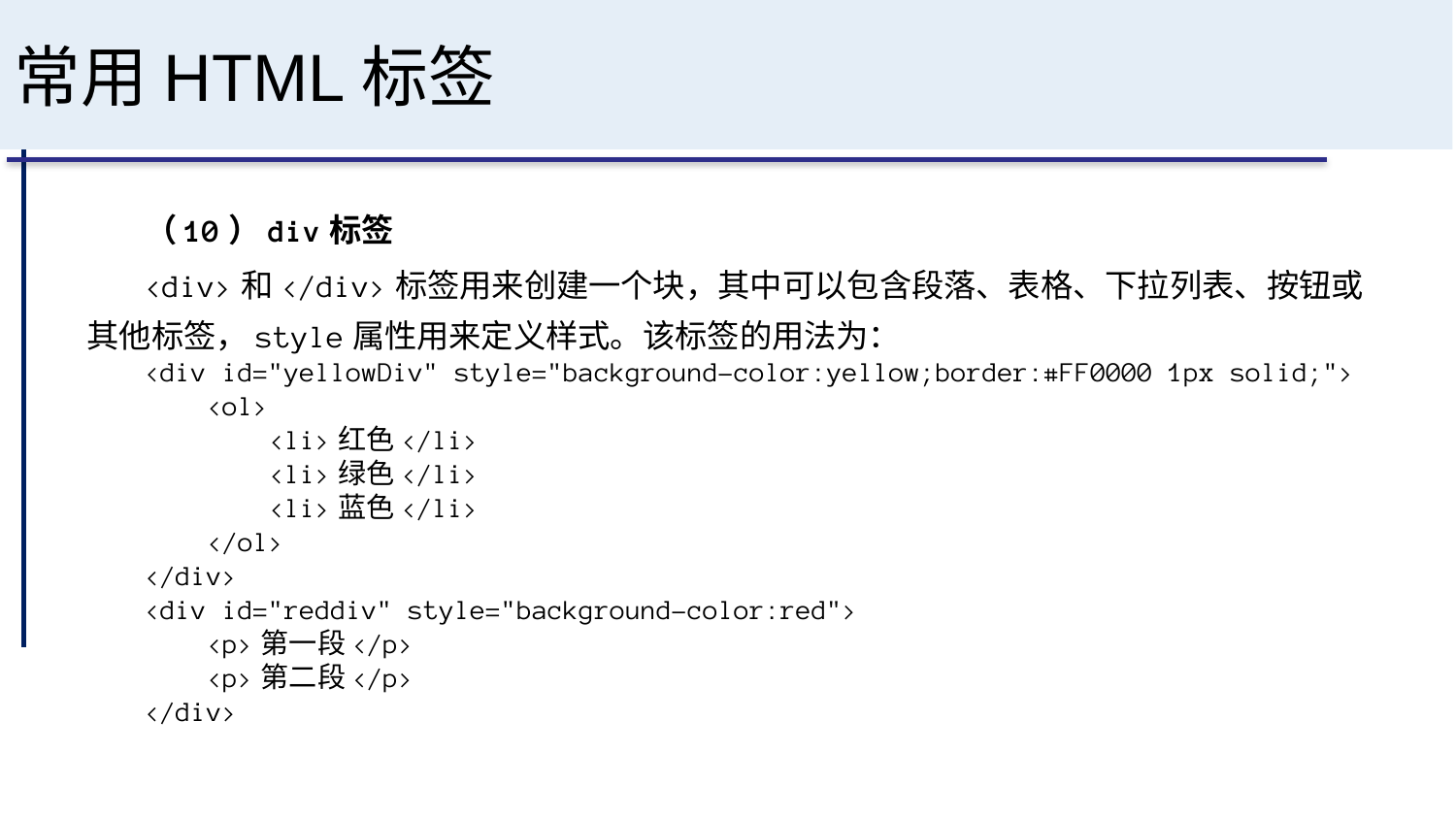

# 常用HTML标签
（10）div标签
<div>和</div>标签用来创建一个块，其中可以包含段落、表格、下拉列表、按钮或其他标签，style属性用来定义样式。该标签的用法为：
<div id="yellowDiv" style="background-color:yellow;border:#FF0000 1px solid;">
    <ol>
        <li>红色</li>
        <li>绿色</li>
        <li>蓝色</li>
    </ol>
</div>
<div id="reddiv" style="background-color:red">
    <p>第一段</p>
    <p>第二段</p>
</div>